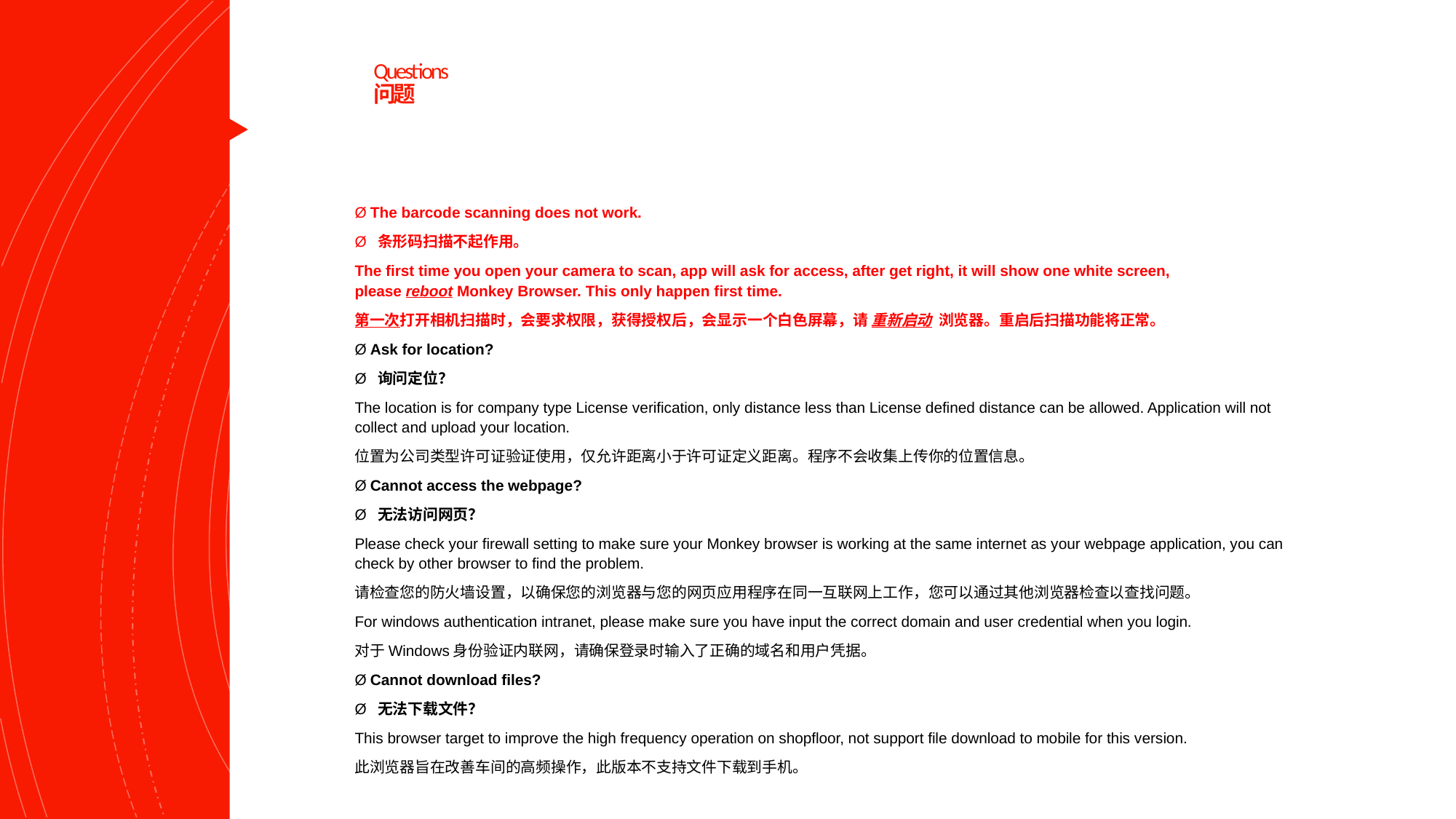

# Questions 问题

Ø The barcode scanning does not work.
Ø  条形码扫描不起作用。
The first time you open your camera to scan, app will ask for access, after get right, it will show one white screen, please reboot Monkey Browser. This only happen first time.
第一次打开相机扫描时，会要求权限，获得授权后，会显示一个白色屏幕，请 重新启动  浏览器。重启后扫描功能将正常。
Ø Ask for location?
Ø  询问定位？
The location is for company type License verification, only distance less than License defined distance can be allowed. Application will not collect and upload your location.
位置为公司类型许可证验证使用，仅允许距离小于许可证定义距离。程序不会收集上传你的位置信息。
Ø Cannot access the webpage?
Ø  无法访问网页？
Please check your firewall setting to make sure your Monkey browser is working at the same internet as your webpage application, you can check by other browser to find the problem.
请检查您的防火墙设置，以确保您的浏览器与您的网页应用程序在同一互联网上工作，您可以通过其他浏览器检查以查找问题。
For windows authentication intranet, please make sure you have input the correct domain and user credential when you login.
对于Windows身份验证内联网，请确保登录时输入了正确的域名和用户凭据。
Ø Cannot download files?
Ø  无法下载文件？
This browser target to improve the high frequency operation on shopfloor, not support file download to mobile for this version.
此浏览器旨在改善车间的高频操作，此版本不支持文件下载到手机。